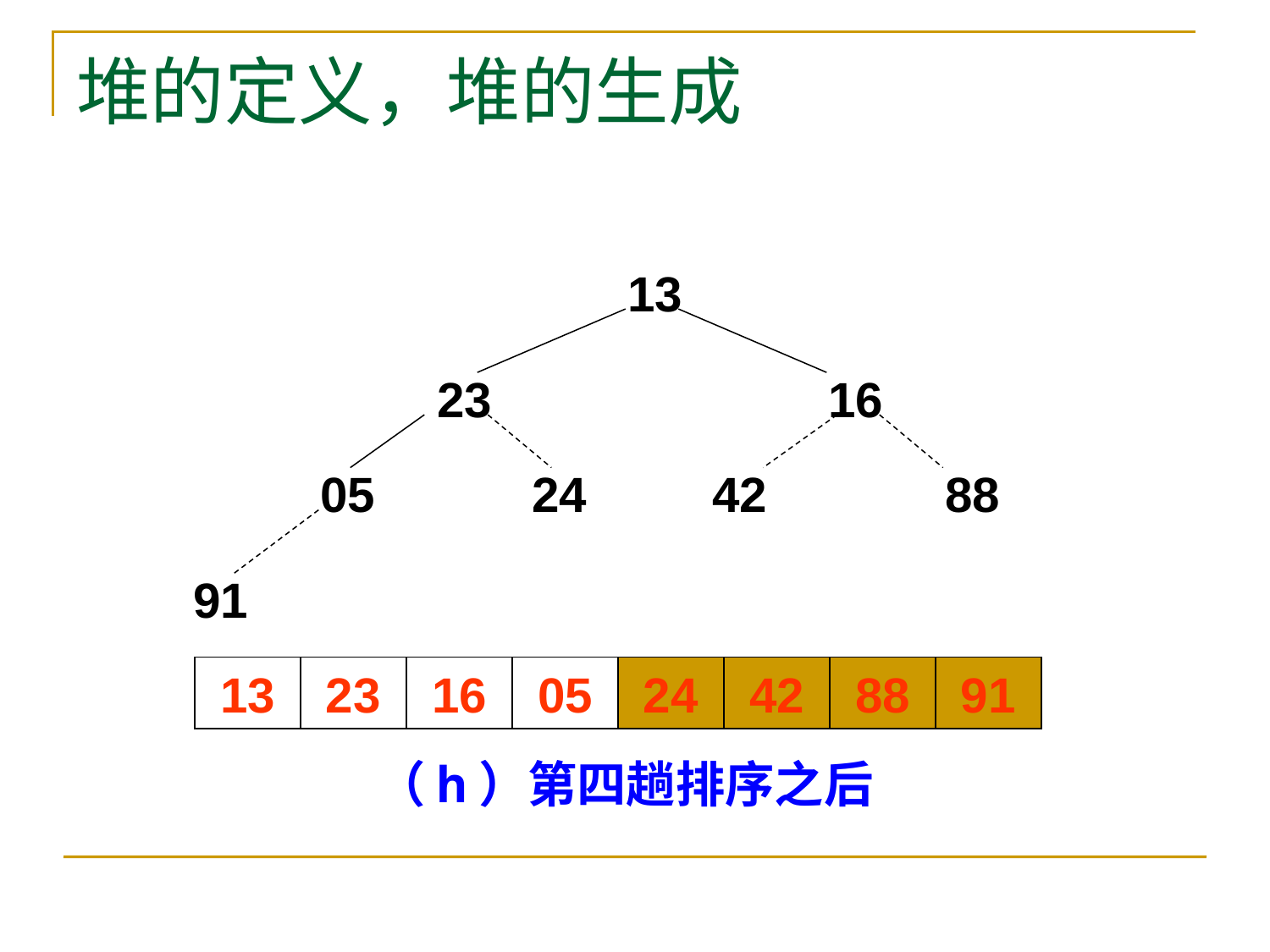

# 堆的定义，堆的生成
13

23
16

05
24
42
88

91
13
23
16
05
24
42
88
91
（h）第四趟排序之后